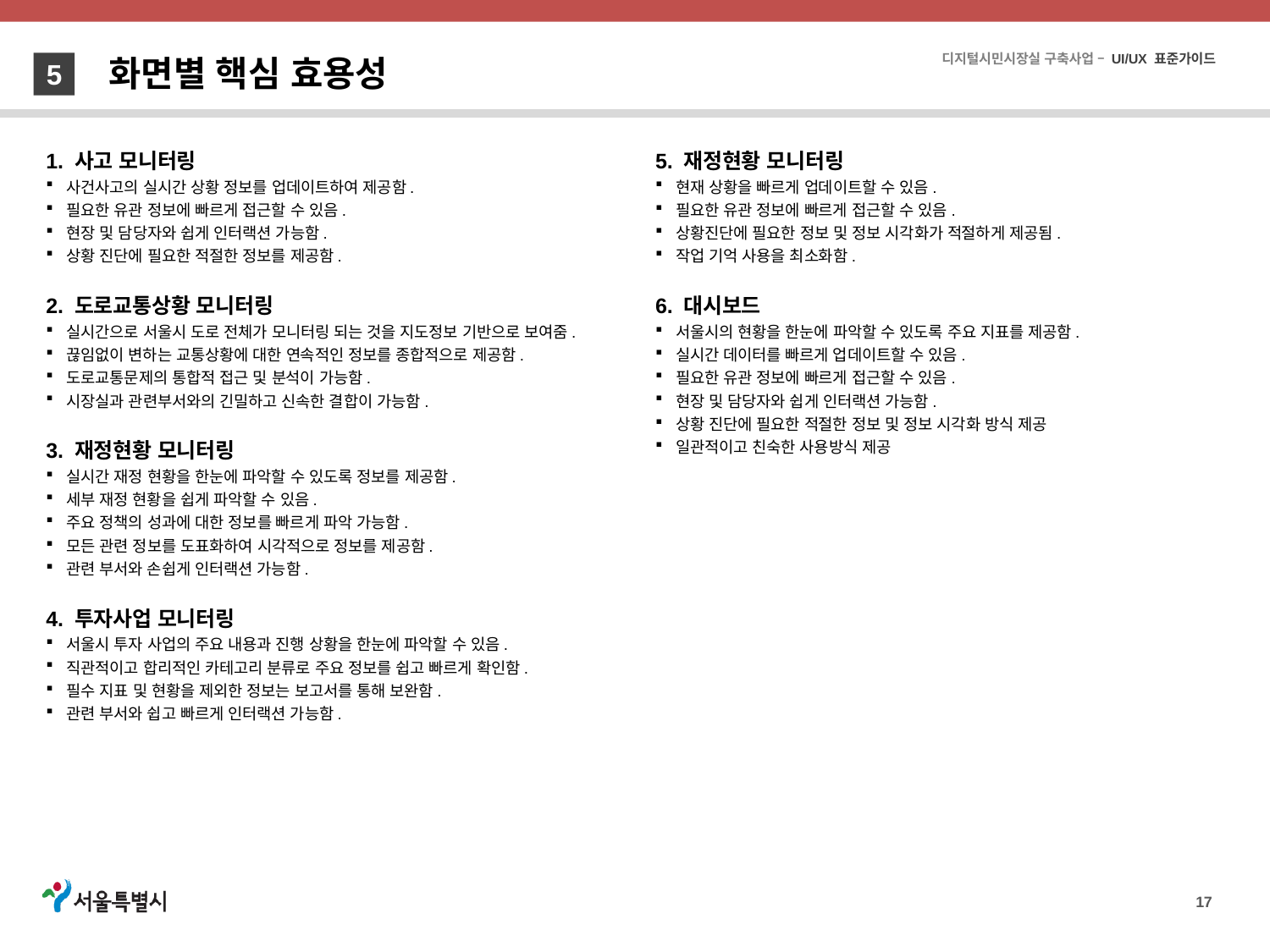

화면별 핵심 효용성
5
1. 사고 모니터링
사건사고의 실시간 상황 정보를 업데이트하여 제공함.
필요한 유관 정보에 빠르게 접근할 수 있음.
현장 및 담당자와 쉽게 인터랙션 가능함.
상황 진단에 필요한 적절한 정보를 제공함.

2. 도로교통상황 모니터링
실시간으로 서울시 도로 전체가 모니터링 되는 것을 지도정보 기반으로 보여줌.
끊임없이 변하는 교통상황에 대한 연속적인 정보를 종합적으로 제공함.
도로교통문제의 통합적 접근 및 분석이 가능함.
시장실과 관련부서와의 긴밀하고 신속한 결합이 가능함.

3. 재정현황 모니터링
실시간 재정 현황을 한눈에 파악할 수 있도록 정보를 제공함.
세부 재정 현황을 쉽게 파악할 수 있음.
주요 정책의 성과에 대한 정보를 빠르게 파악 가능함.
모든 관련 정보를 도표화하여 시각적으로 정보를 제공함.
관련 부서와 손쉽게 인터랙션 가능함.

4. 투자사업 모니터링
서울시 투자 사업의 주요 내용과 진행 상황을 한눈에 파악할 수 있음.
직관적이고 합리적인 카테고리 분류로 주요 정보를 쉽고 빠르게 확인함.
필수 지표 및 현황을 제외한 정보는 보고서를 통해 보완함.
관련 부서와 쉽고 빠르게 인터랙션 가능함.
5. 재정현황 모니터링
현재 상황을 빠르게 업데이트할 수 있음.
필요한 유관 정보에 빠르게 접근할 수 있음.
상황진단에 필요한 정보 및 정보 시각화가 적절하게 제공됨.
작업 기억 사용을 최소화함.

6. 대시보드
서울시의 현황을 한눈에 파악할 수 있도록 주요 지표를 제공함.
실시간 데이터를 빠르게 업데이트할 수 있음.
필요한 유관 정보에 빠르게 접근할 수 있음.
현장 및 담당자와 쉽게 인터랙션 가능함.
상황 진단에 필요한 적절한 정보 및 정보 시각화 방식 제공
일관적이고 친숙한 사용방식 제공